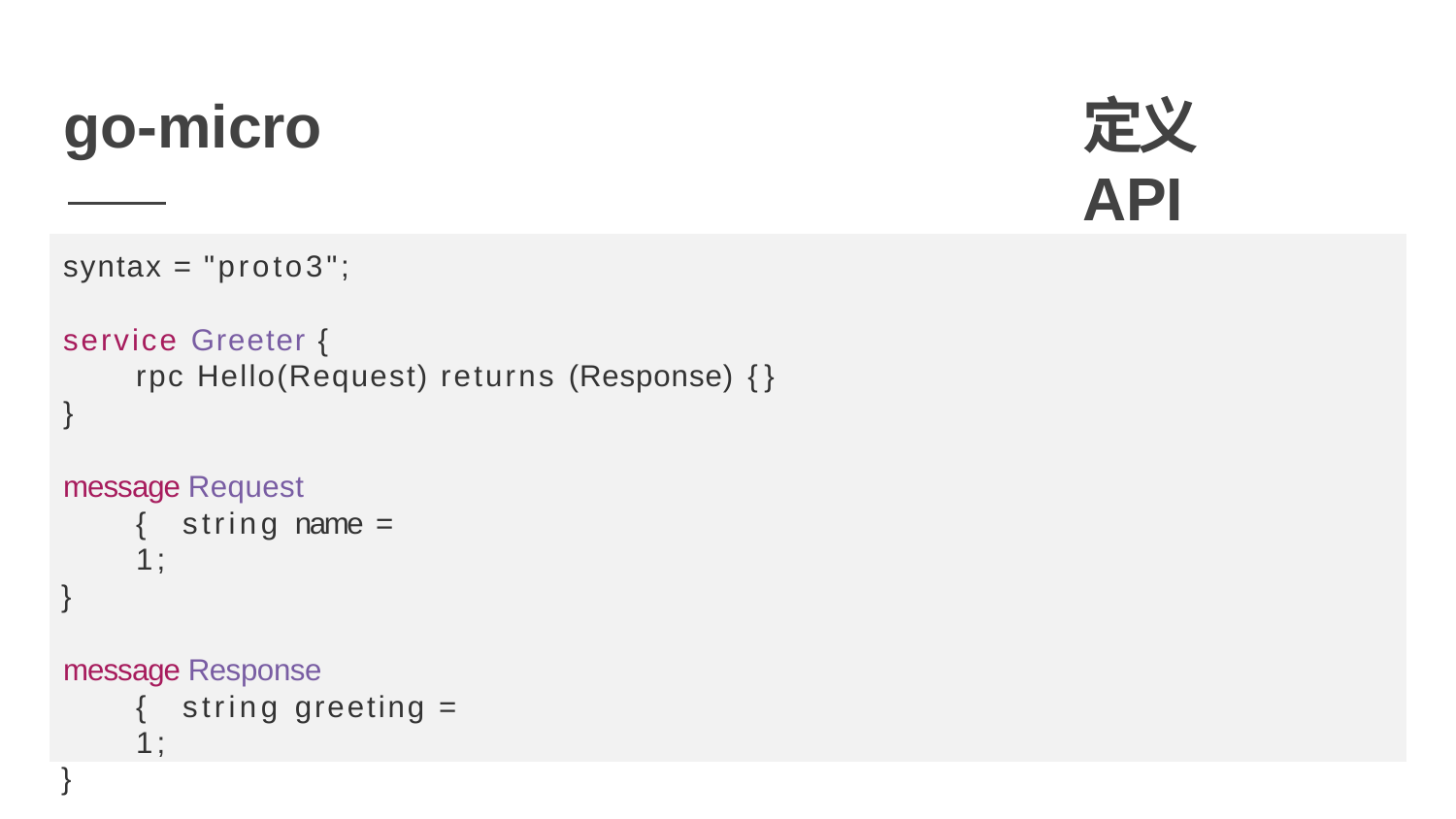

# go-micro
定义 API

syntax = "proto3";

service Greeter {
rpc Hello(Request) returns (Response) {}
}

message Request {  string name = 1;
}

message Response {  string greeting = 1;
}